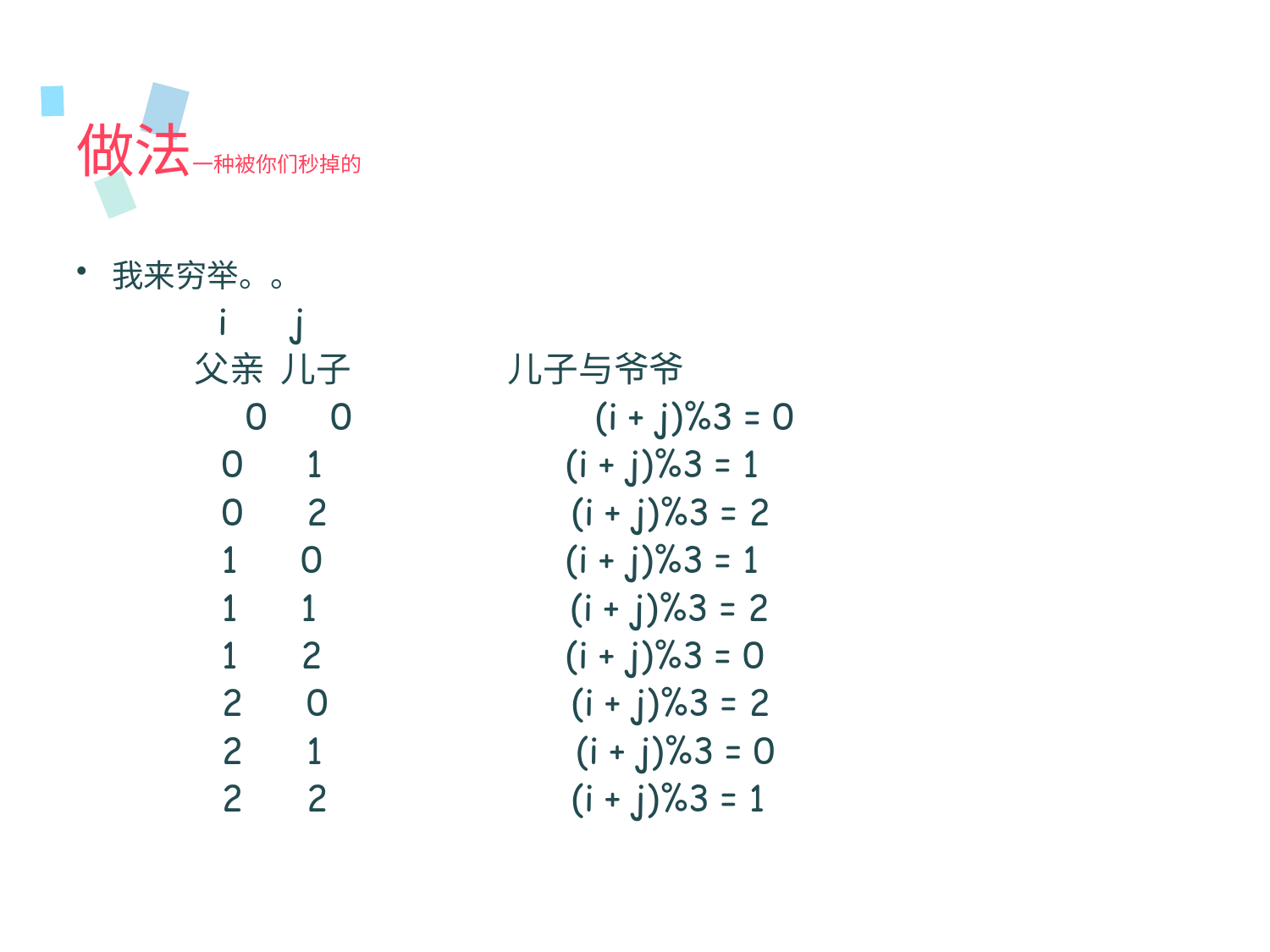

# 做法一种被你们秒掉的
我来穷举。。
              i      j
              父亲  儿子                    儿子与爷爷
                0      0                       (i + j)%3 = 0
　             0      1                       (i + j)%3 = 1
　             0      2                       (i + j)%3 = 2
　             1      0                       (i + j)%3 = 1
　             1      1                        (i + j)%3 = 2
　             1      2                       (i + j)%3 = 0
　             2      0                       (i + j)%3 = 2
　             2      1                        (i + j)%3 = 0
　             2      2                       (i + j)%3 = 1